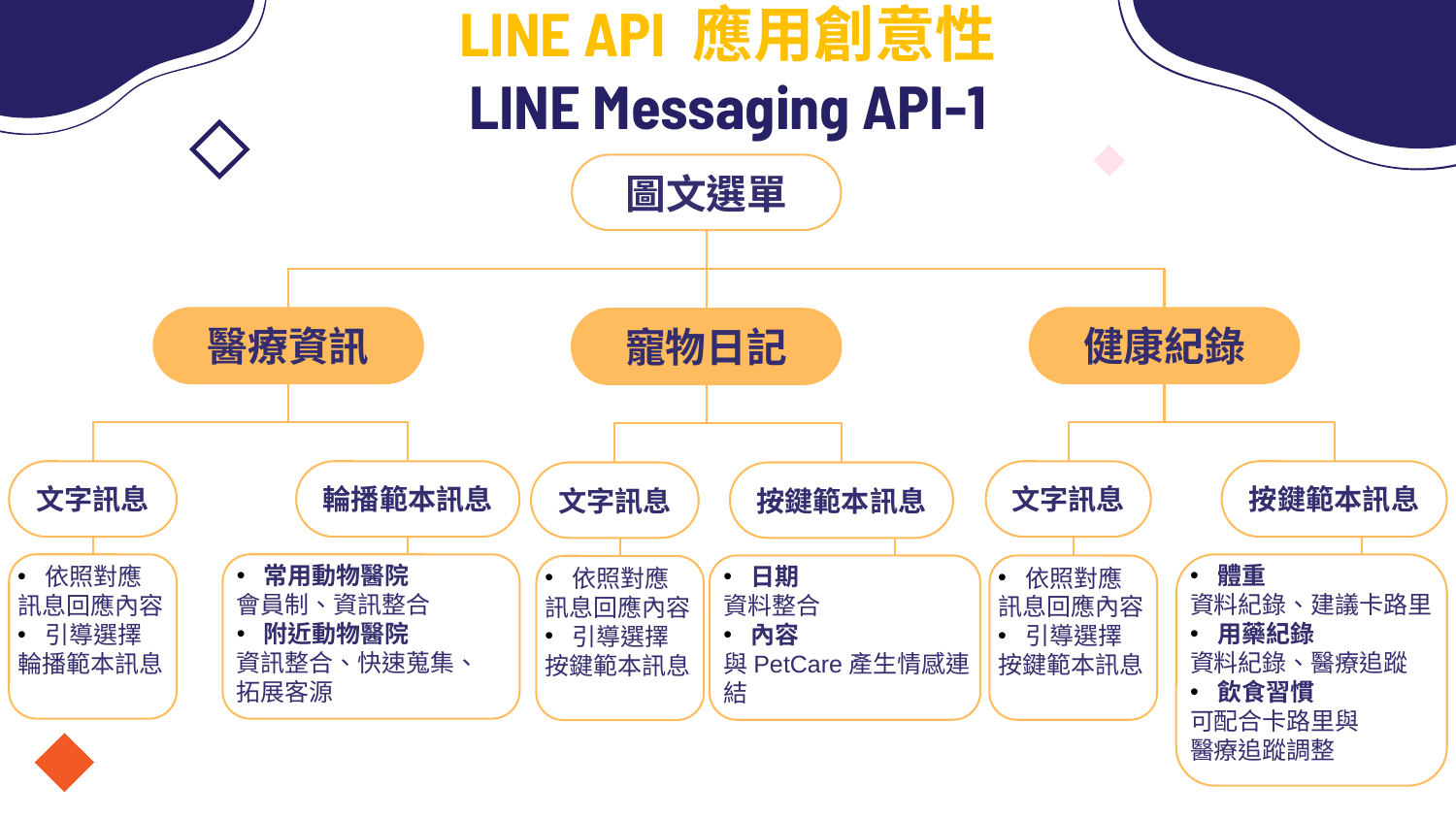

# LINE API 應用創意性 LINE Messaging API-1
圖文選單
醫療資訊
健康紀錄
寵物日記
文字訊息
輪播範本訊息
文字訊息
按鍵範本訊息
文字訊息
按鍵範本訊息

常用動物醫院
會員制、資訊整合
附近動物醫院
資訊整合、快速蒐集、
拓展客源

體重
資料紀錄、建議卡路里
用藥紀錄
資料紀錄、醫療追蹤
飲食習慣
可配合卡路里與
醫療追蹤調整

依照對應
訊息回應內容
引導選擇
輪播範本訊息

日期
資料整合
內容
與PetCare產生情感連結

依照對應
訊息回應內容
引導選擇
按鍵範本訊息

依照對應
訊息回應內容
引導選擇
按鍵範本訊息